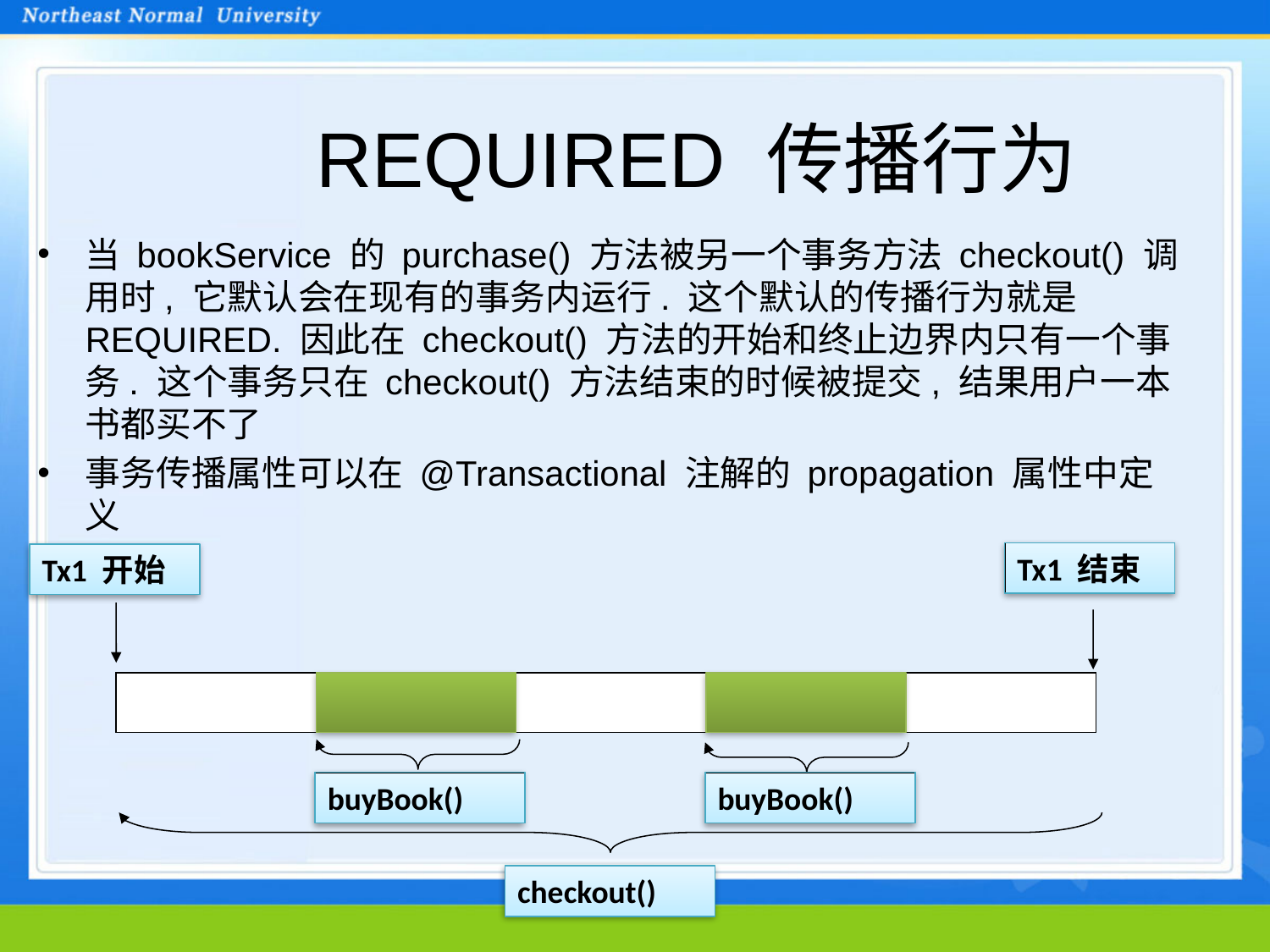

# REQUIRED 传播行为
当 bookService 的 purchase() 方法被另一个事务方法 checkout() 调用时, 它默认会在现有的事务内运行. 这个默认的传播行为就是 REQUIRED. 因此在 checkout() 方法的开始和终止边界内只有一个事务. 这个事务只在 checkout() 方法结束的时候被提交, 结果用户一本书都买不了
事务传播属性可以在 @Transactional 注解的 propagation 属性中定义

Tx1 结束
Tx1 开始

buyBook()
buyBook()
checkout()